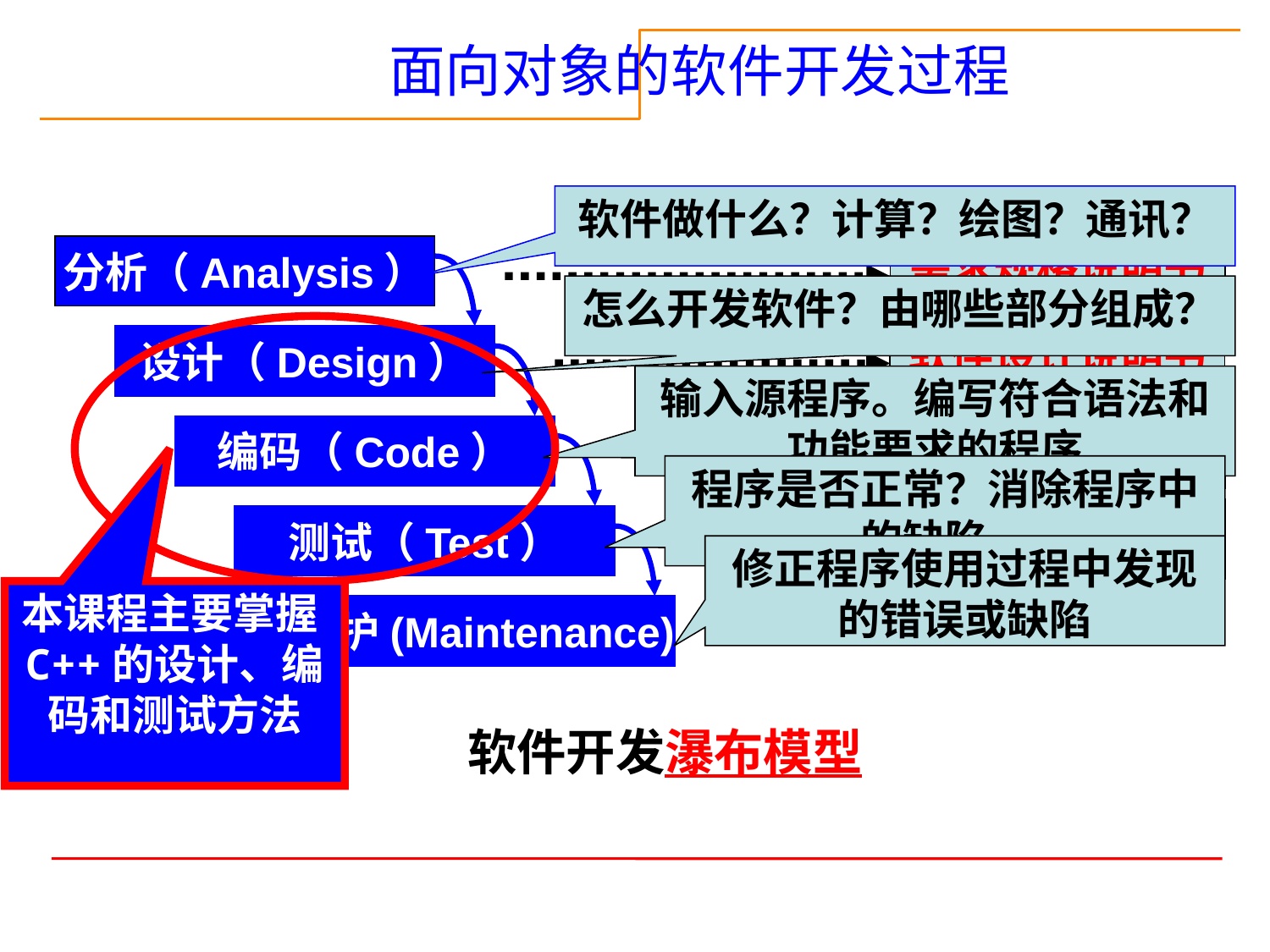

面向对象的软件开发过程
软件做什么？计算？绘图？通讯？
需求规格说明书

分析（Analysis）

设计（Design）
怎么开发软件？由哪些部分组成？

本课程主要掌握C++的设计、编码和测试方法
软件设计说明书

编码（Code）
输入源程序。编写符合语法和功能要求的程序
源程序

测试（Test）
程序是否正常？消除程序中的缺陷。
可执行程序

维护(Maintenance)
修正程序使用过程中发现的错误或缺陷
软件开发瀑布模型